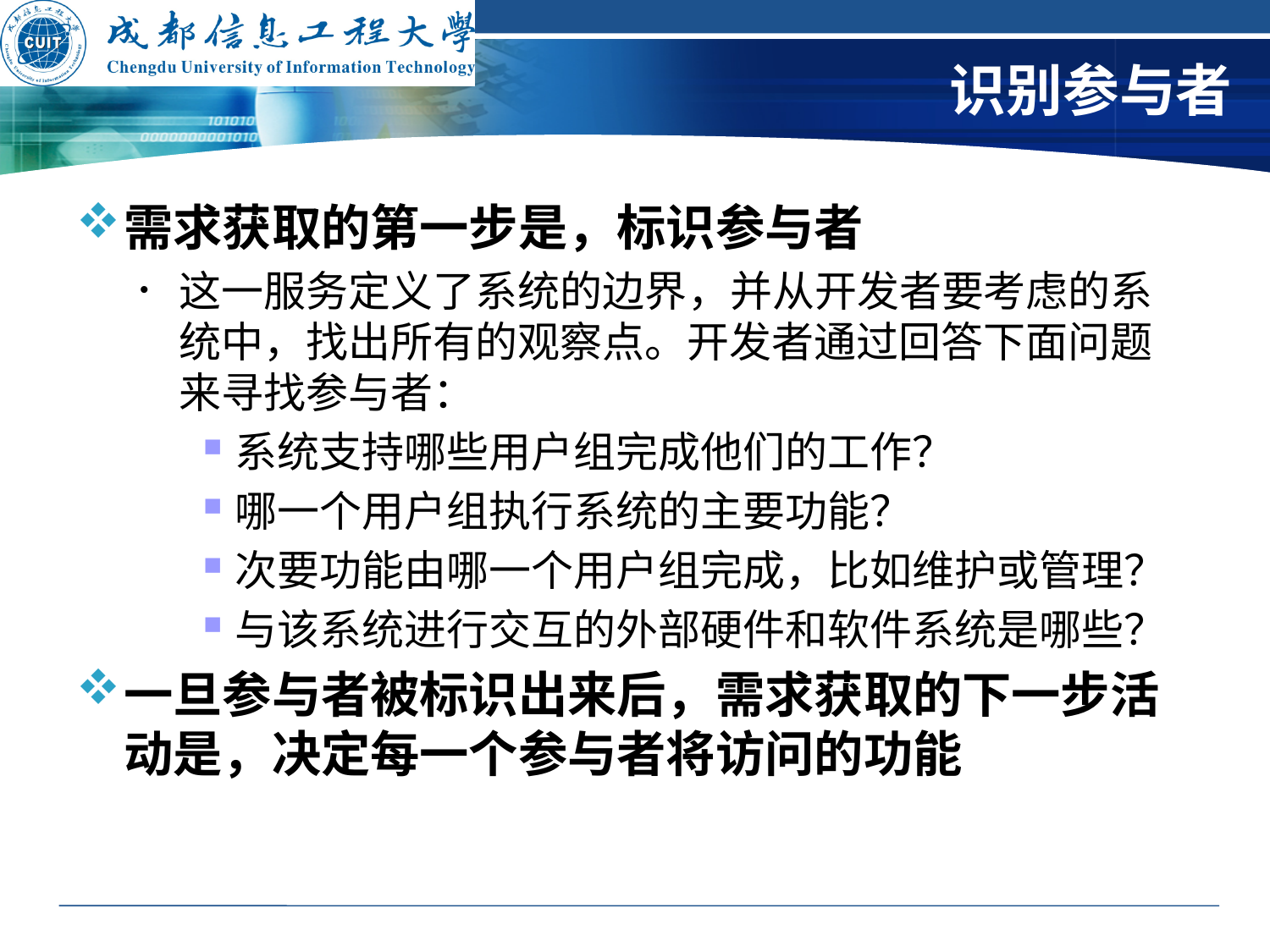

# 识别参与者
需求获取的第一步是，标识参与者
这一服务定义了系统的边界，并从开发者要考虑的系统中，找出所有的观察点。开发者通过回答下面问题来寻找参与者：
系统支持哪些用户组完成他们的工作？
哪一个用户组执行系统的主要功能？
次要功能由哪一个用户组完成，比如维护或管理？
与该系统进行交互的外部硬件和软件系统是哪些？
一旦参与者被标识出来后，需求获取的下一步活动是，决定每一个参与者将访问的功能